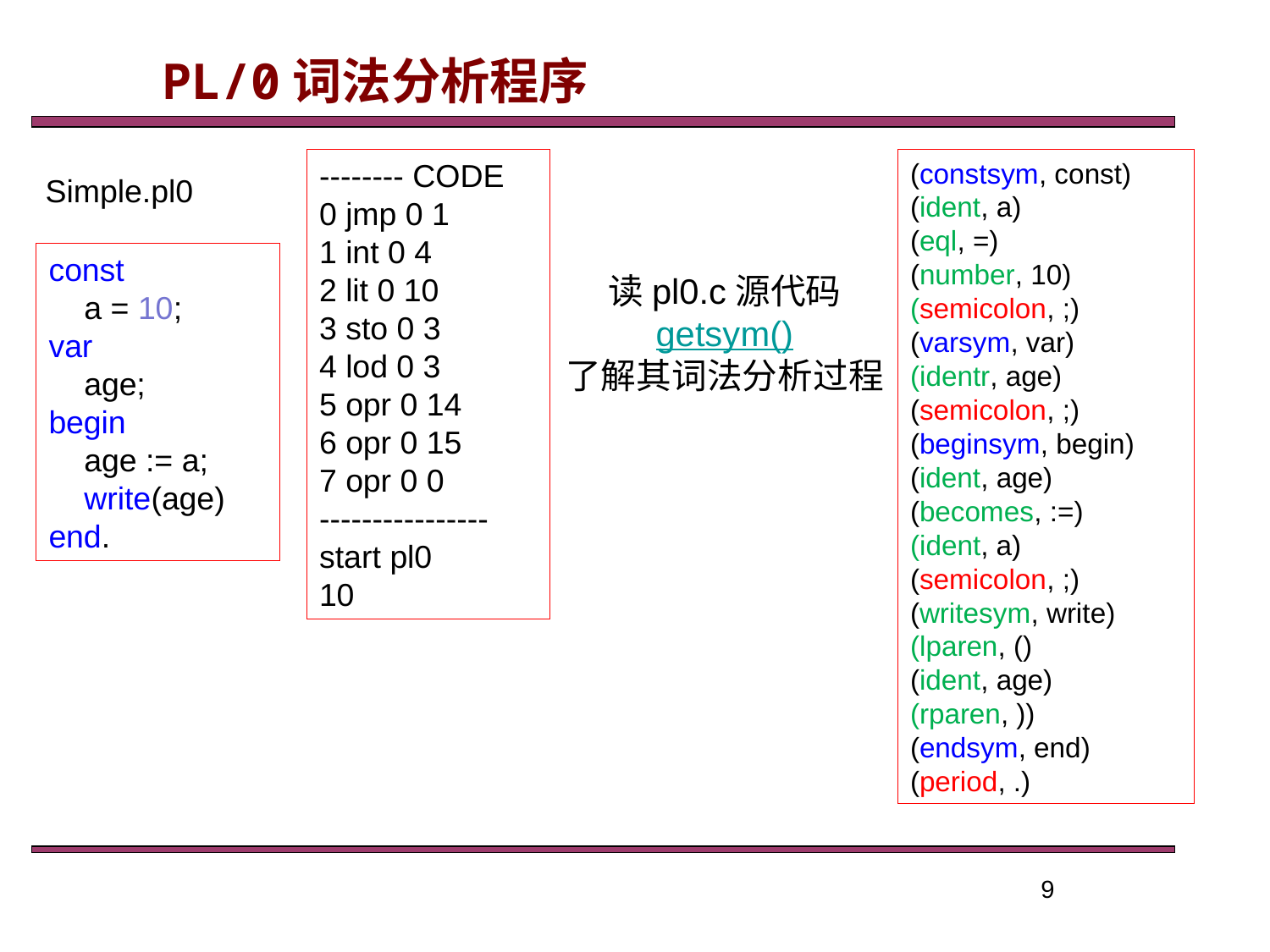

PL/0词法分析程序
-------- CODE
0 jmp 0 1
1 int 0 4
2 lit 0 10
3 sto 0 3
4 lod 0 3
5 opr 0 14
6 opr 0 15
7 opr 0 0
----------------
start pl0
10
(constsym, const)
(ident, a)
(eql, =)
(number, 10)
(semicolon, ;)
(varsym, var)
(identr, age)
(semicolon, ;)
(beginsym, begin)
(ident, age)
(becomes, :=)
(ident, a)
(semicolon, ;)
(writesym, write)
(lparen, ()
(ident, age)
(rparen, ))
(endsym, end)
(period, .)
Simple.pl0
const
    a = 10;
var
    age;
begin
    age := a;
    write(age)
end.
读pl0.c源代码
getsym()
了解其词法分析过程
9